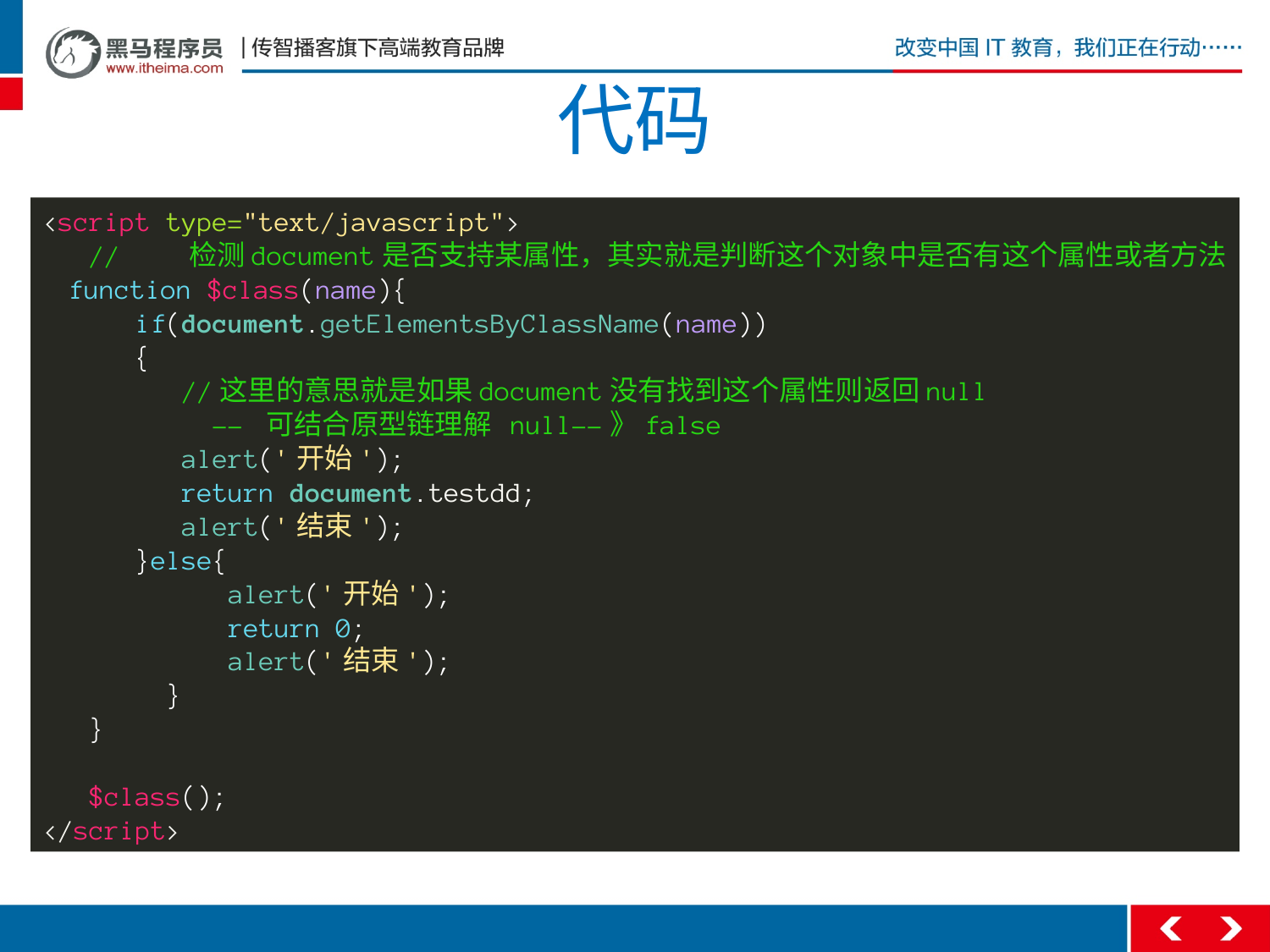

# 代码
<script type="text/javascript">
   //    检测document是否支持某属性，其实就是判断这个对象中是否有这个属性或者方法
   function $class(name){
      if(document.getElementsByClassName(name))
      {
         //这里的意思就是如果document没有找到这个属性则返回null
           -- 可结合原型链理解  null--》false
         alert('开始');
         return document.testdd;
         alert('结束');
      }else{
            alert('开始');
            return 0;
            alert('结束');
        }
   }
   $class();
</script>